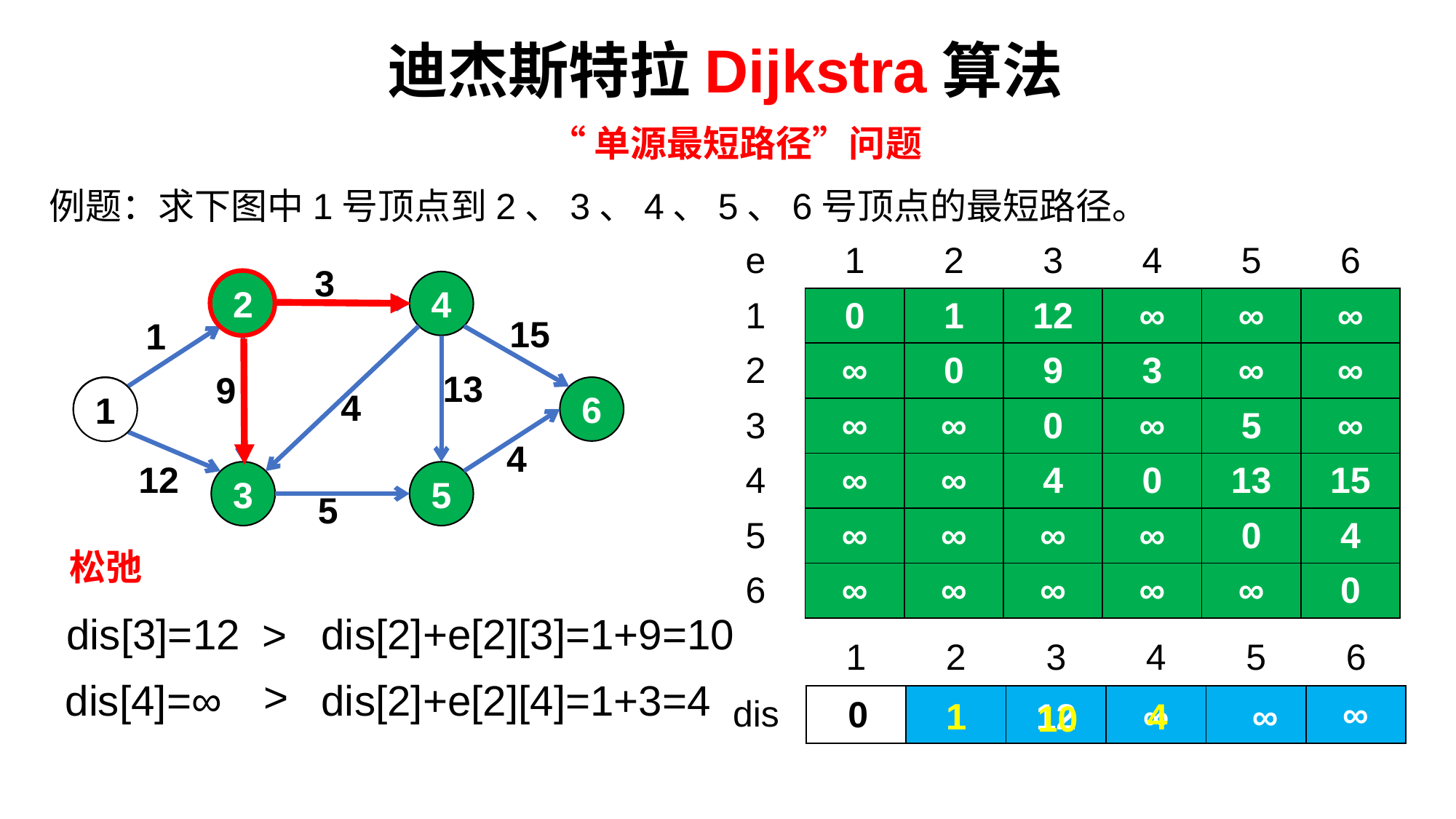

迪杰斯特拉Dijkstra算法
“单源最短路径”问题
例题：求下图中1号顶点到2、3、4、5、6号顶点的最短路径。
| e | 1 | 2 | 3 | 4 | 5 | 6 |
| --- | --- | --- | --- | --- | --- | --- |
| 1 | 0 | 1 | 12 | ∞ | ∞ | ∞ |
| 2 | ∞ | 0 | 9 | 3 | ∞ | ∞ |
| 3 | ∞ | ∞ | 0 | ∞ | 5 | ∞ |
| 4 | ∞ | ∞ | 4 | 0 | 13 | 15 |
| 5 | ∞ | ∞ | ∞ | ∞ | 0 | 4 |
| 6 | ∞ | ∞ | ∞ | ∞ | ∞ | 0 |
3
2
4
15
1
13
9
1
6
4
4
12
3
5
5

1
松弛
dis[3]=12
dis[2]+e[2][3]=1+9=10
>
|  | 1 | 2 | 3 | 4 | 5 | 6 |
| --- | --- | --- | --- | --- | --- | --- |
| dis |  |  |  |  |  |  |
>
dis[4]=∞
dis[2]+e[2][4]=1+3=4
∞
0
4
1
∞
∞
1
12
10